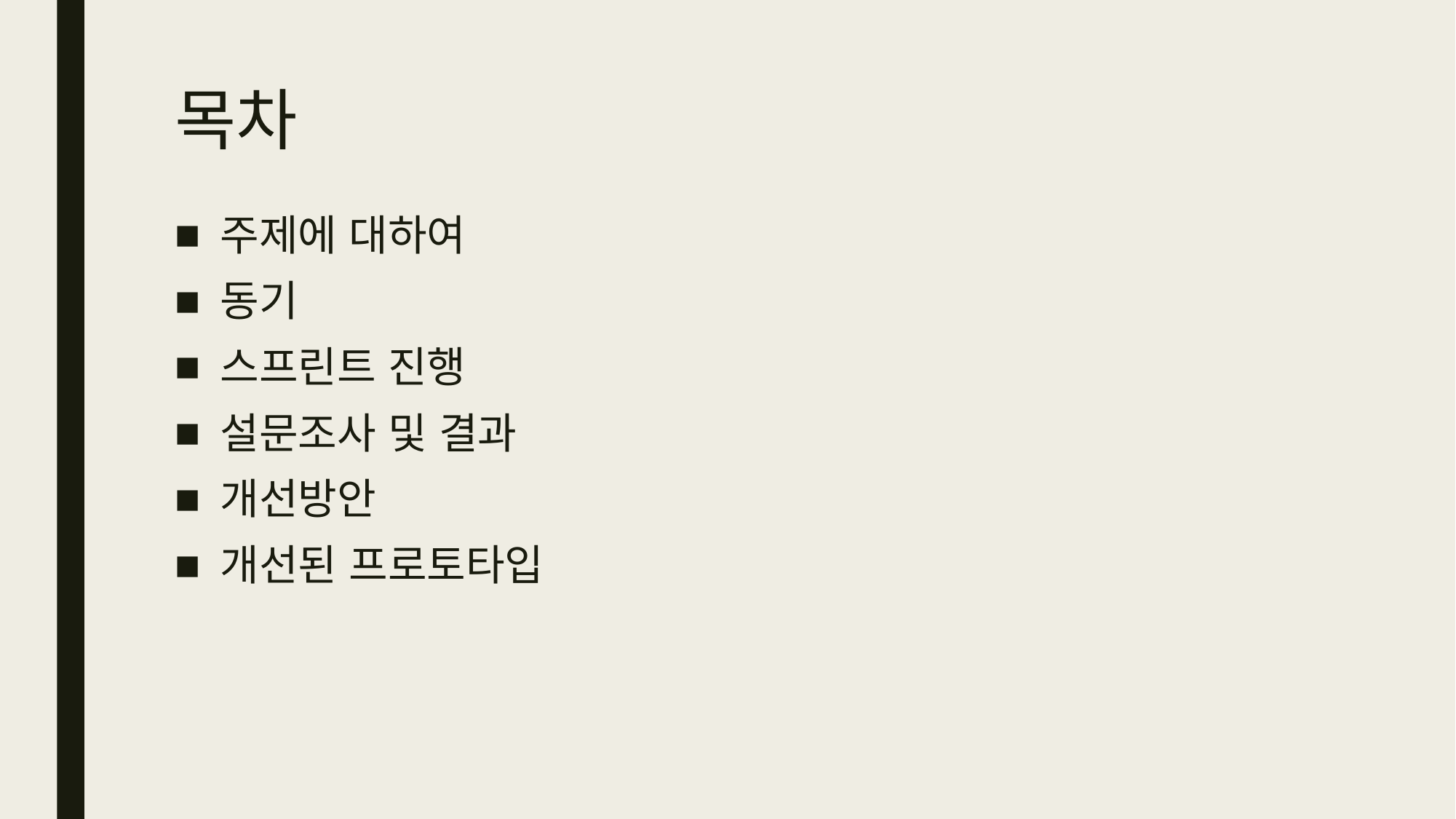

# 목차
주제에 대하여
동기
스프린트 진행
설문조사 및 결과
개선방안
개선된 프로토타입